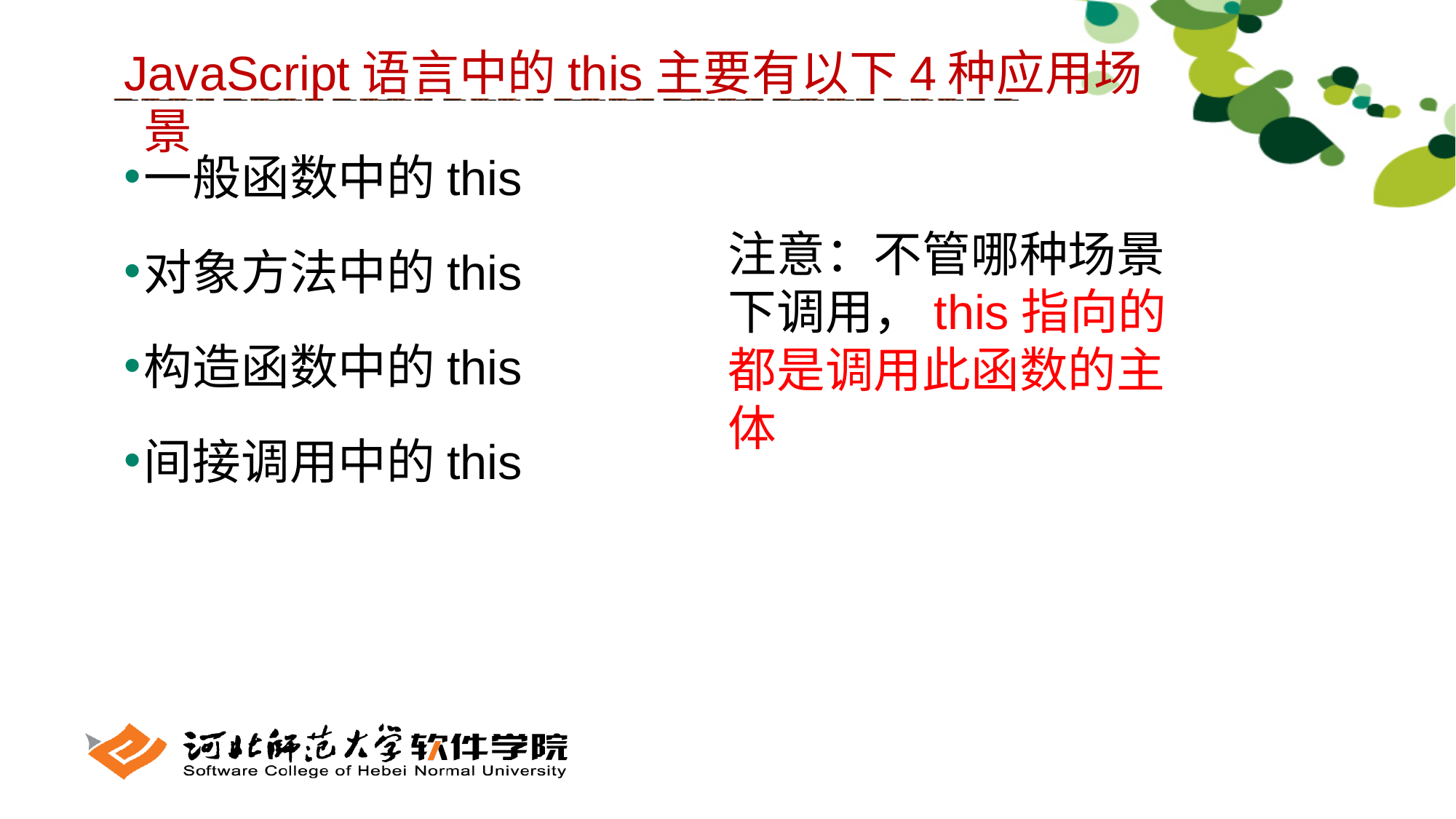

JavaScript语言中的this主要有以下4种应用场景
一般函数中的this
对象方法中的this
构造函数中的this
间接调用中的this

注意：不管哪种场景下调用，this指向的都是调用此函数的主体